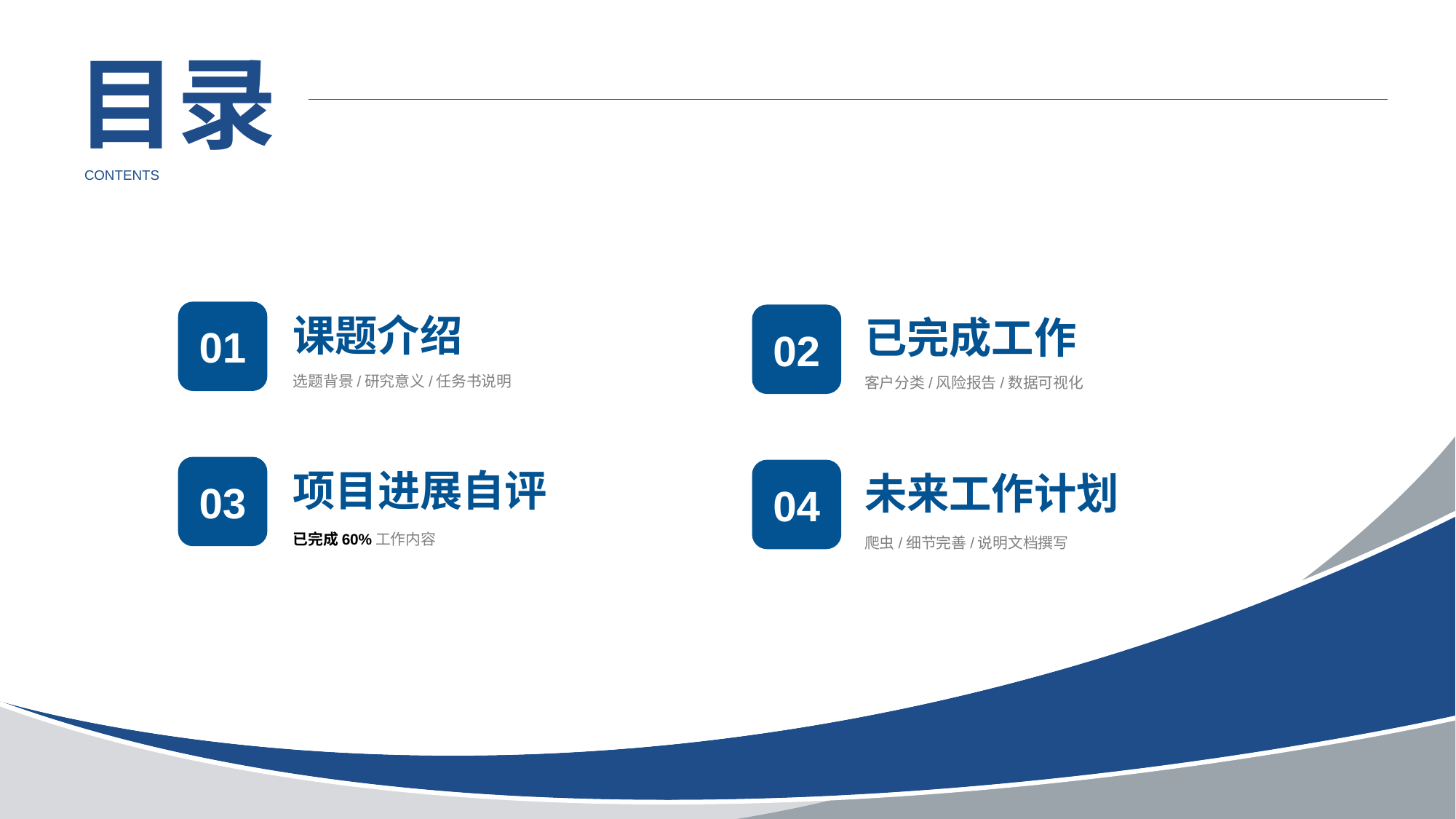

目录
CONTENTS
01
课题介绍
02
已完成工作
选题背景/研究意义/任务书说明
客户分类/风险报告/数据可视化

03
项目进展自评
04
未来工作计划
已完成60%工作内容
爬虫/细节完善/说明文档撰写